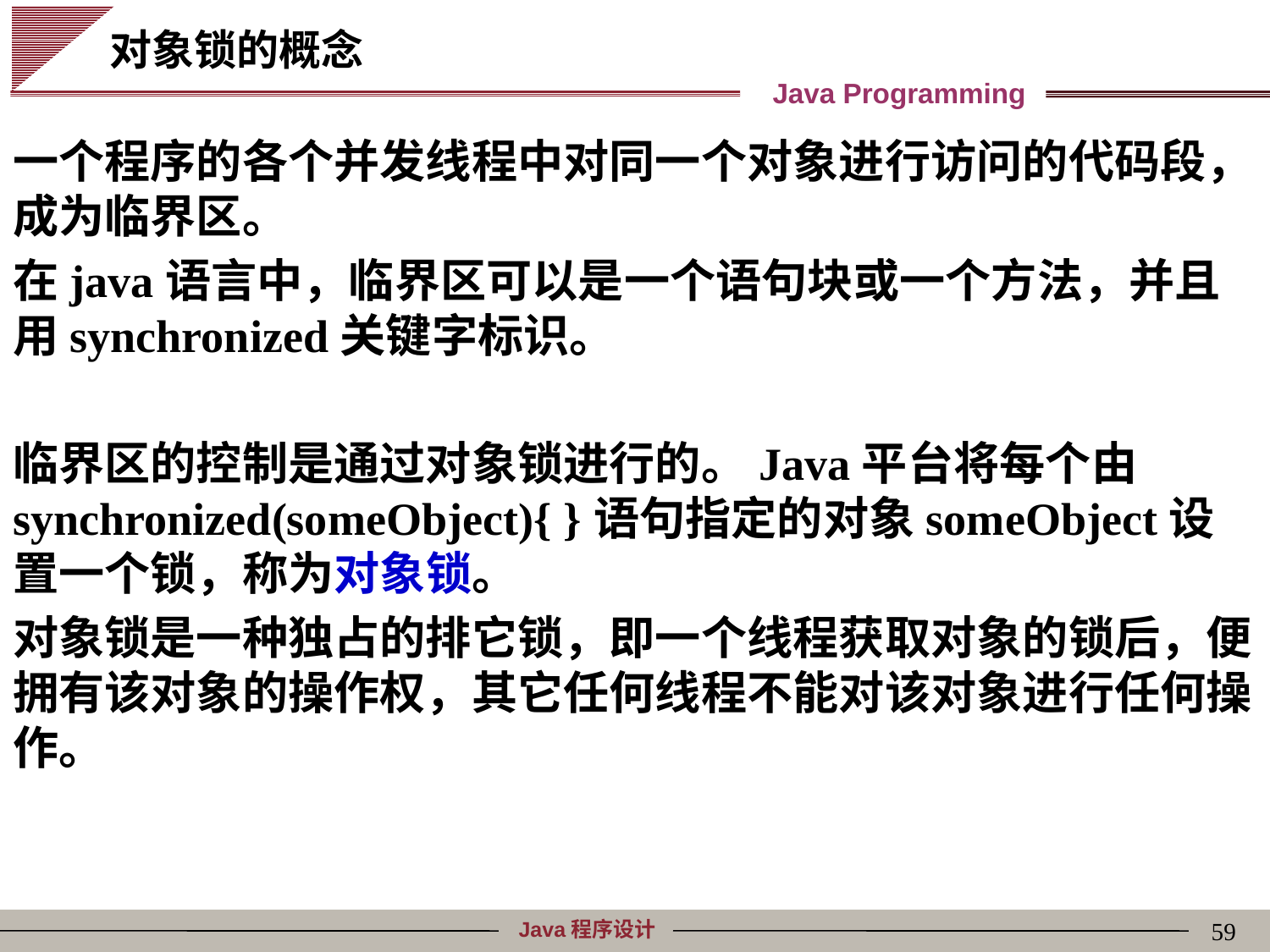

# 对象锁的概念
一个程序的各个并发线程中对同一个对象进行访问的代码段，成为临界区。
在java语言中，临界区可以是一个语句块或一个方法，并且用synchronized关键字标识。

临界区的控制是通过对象锁进行的。Java平台将每个由synchronized(someObject){ }语句指定的对象someObject设置一个锁，称为对象锁。
对象锁是一种独占的排它锁，即一个线程获取对象的锁后，便拥有该对象的操作权，其它任何线程不能对该对象进行任何操作。